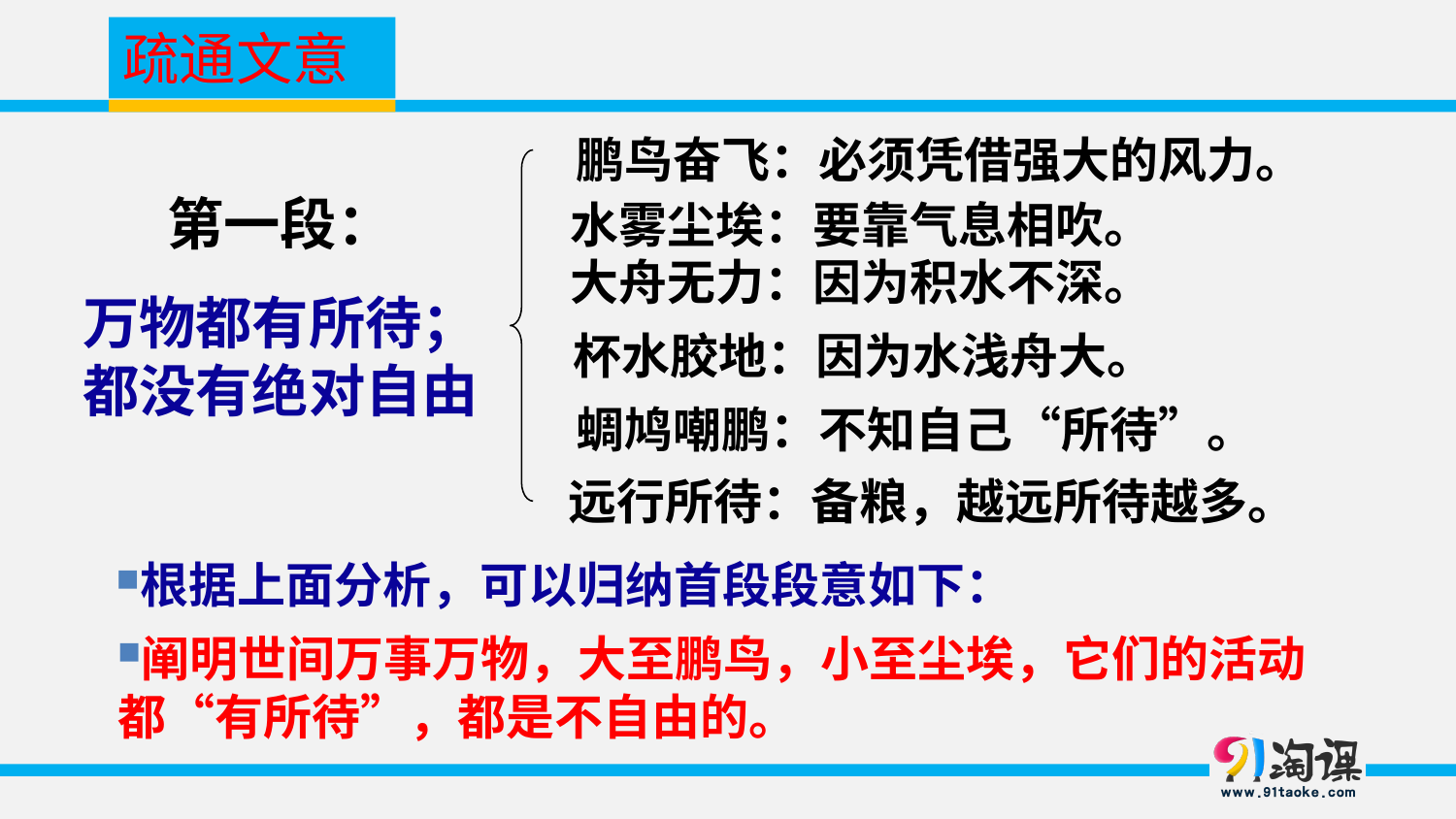

疏通文意
鹏鸟奋飞：必须凭借强大的风力。

第一段：
水雾尘埃：要靠气息相吹。
大舟无力：因为积水不深。
万物都有所待；
都没有绝对自由
杯水胶地：因为水浅舟大。
蜩鸠嘲鹏：不知自己“所待”。
远行所待：备粮，越远所待越多。
根据上面分析，可以归纳首段段意如下：
阐明世间万事万物，大至鹏鸟，小至尘埃，它们的活动都“有所待”，都是不自由的。